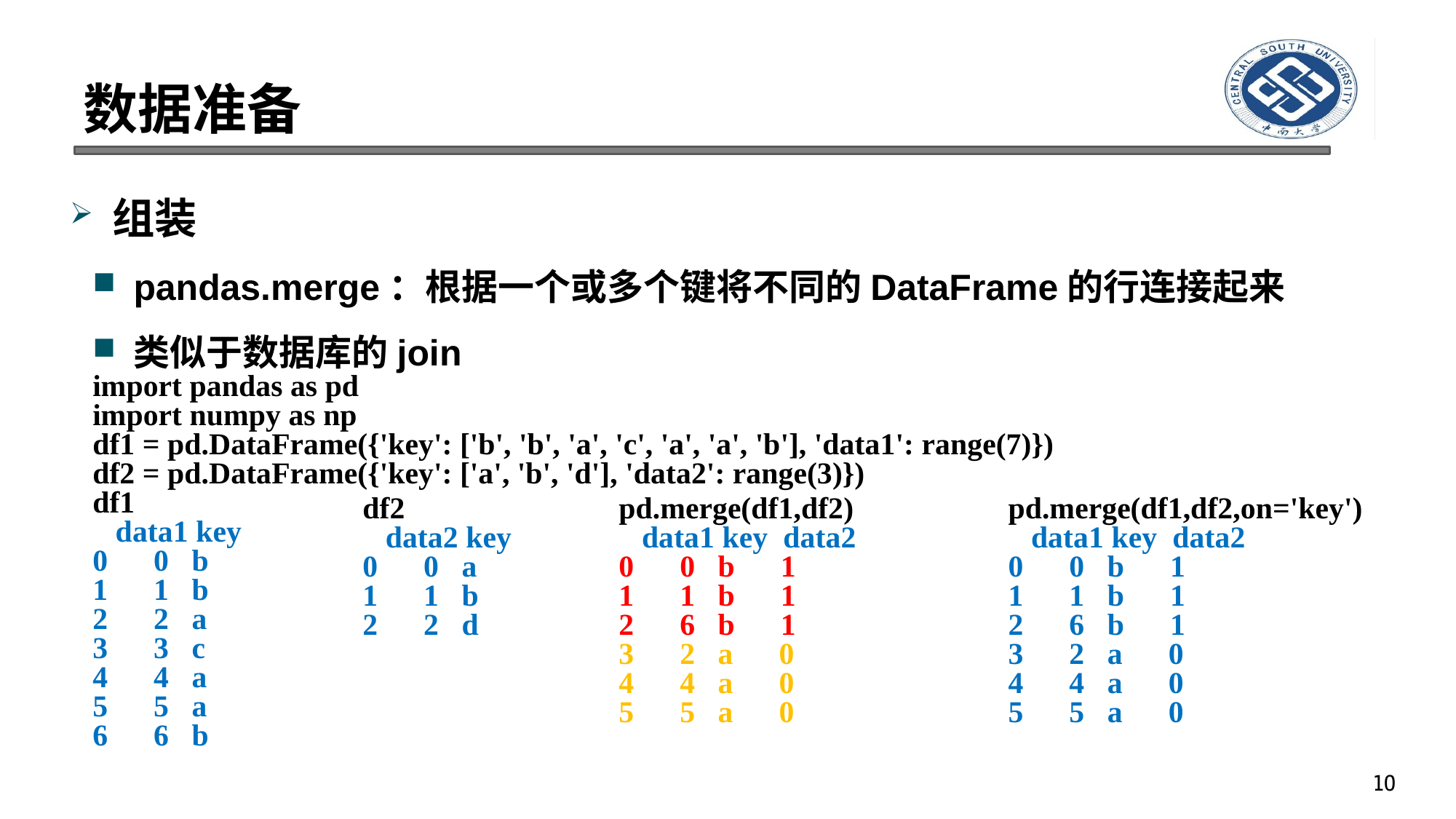

# 数据准备
组装
pandas.merge：根据一个或多个键将不同的DataFrame的行连接起来
类似于数据库的join
import pandas as pd
import numpy as np
df1 = pd.DataFrame({'key': ['b', 'b', 'a', 'c', 'a', 'a', 'b'], 'data1': range(7)})
df2 = pd.DataFrame({'key': ['a', 'b', 'd'], 'data2': range(3)})
df1
   data1 key
0      0   b
1      1   b
2      2   a
3      3   c
4      4   a
5      5   a
6      6   b
df2
   data2 key
0      0   a
1      1   b
2      2   d

pd.merge(df1,df2)
   data1 key  data2
0      0   b      1
1      1   b      1
2      6   b      1
3      2   a      0
4      4   a      0
5      5   a      0
pd.merge(df1,df2,on='key')
   data1 key  data2
0      0   b      1
1      1   b      1
2      6   b      1
3      2   a      0
4      4   a      0
5      5   a      0
10